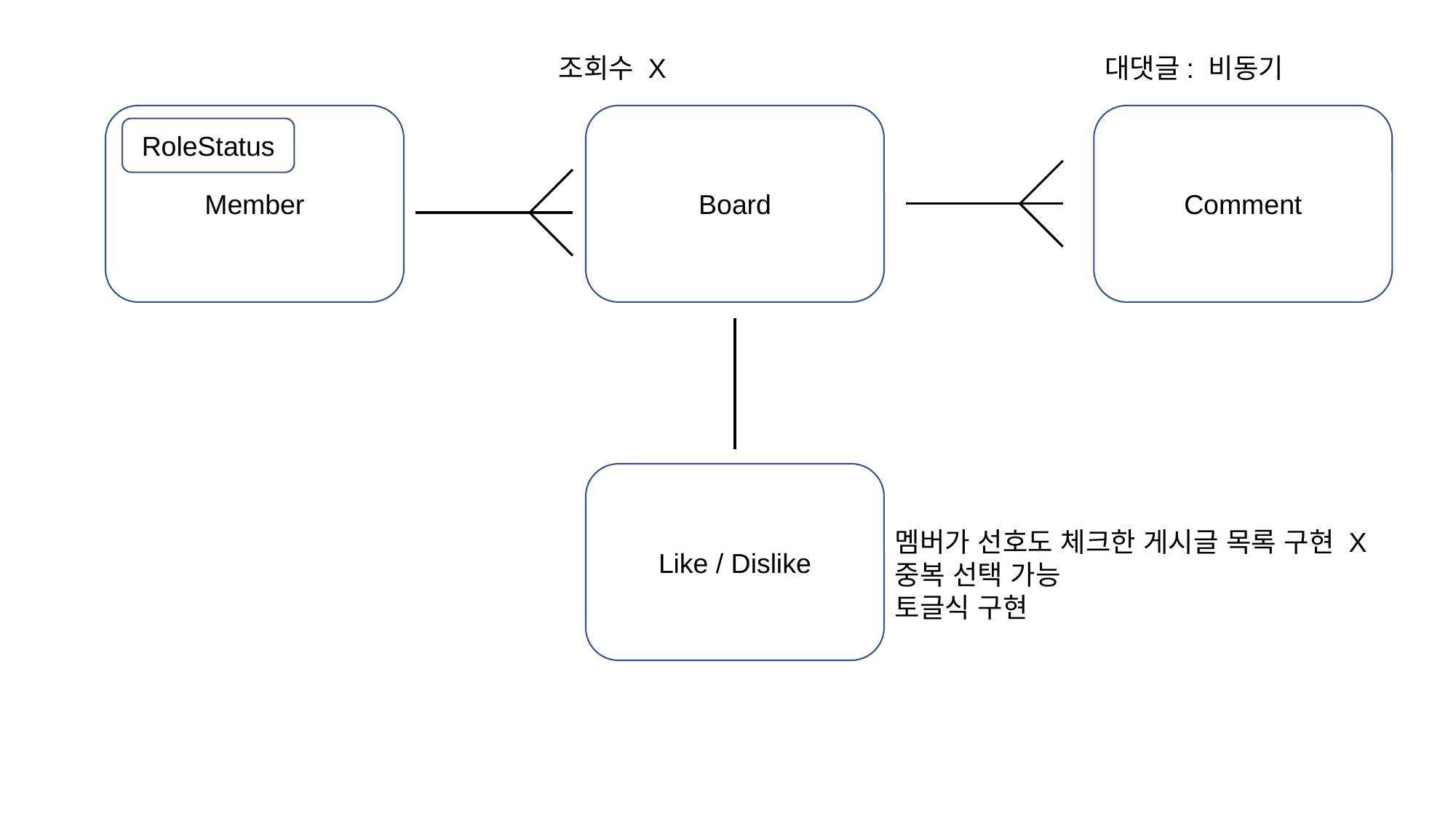

조회수 X
대댓글: 비동기
Member
Board
Comment
RoleStatus
Like / Dislike
멤버가 선호도 체크한 게시글 목록 구현 X
중복 선택 가능
토글식 구현